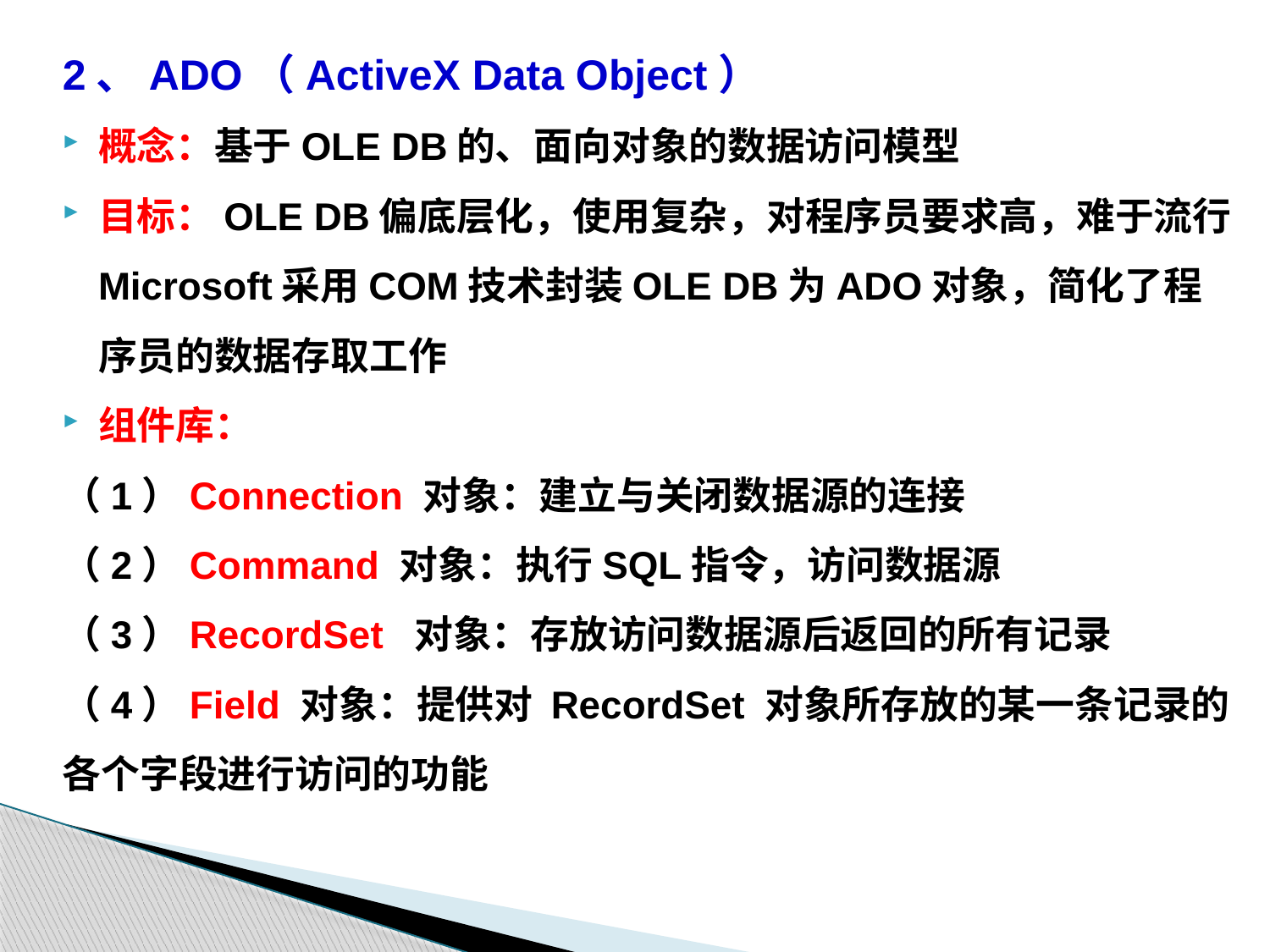

2、ADO（ActiveX Data Object）
概念：基于OLE DB的、面向对象的数据访问模型
目标：OLE DB偏底层化，使用复杂，对程序员要求高，难于流行Microsoft采用COM技术封装OLE DB为ADO对象，简化了程序员的数据存取工作
组件库：
（1）Connection 对象：建立与关闭数据源的连接
（2）Command 对象：执行SQL指令，访问数据源
（3）RecordSet  对象：存放访问数据源后返回的所有记录
（4）Field 对象：提供对 RecordSet 对象所存放的某一条记录的各个字段进行访问的功能